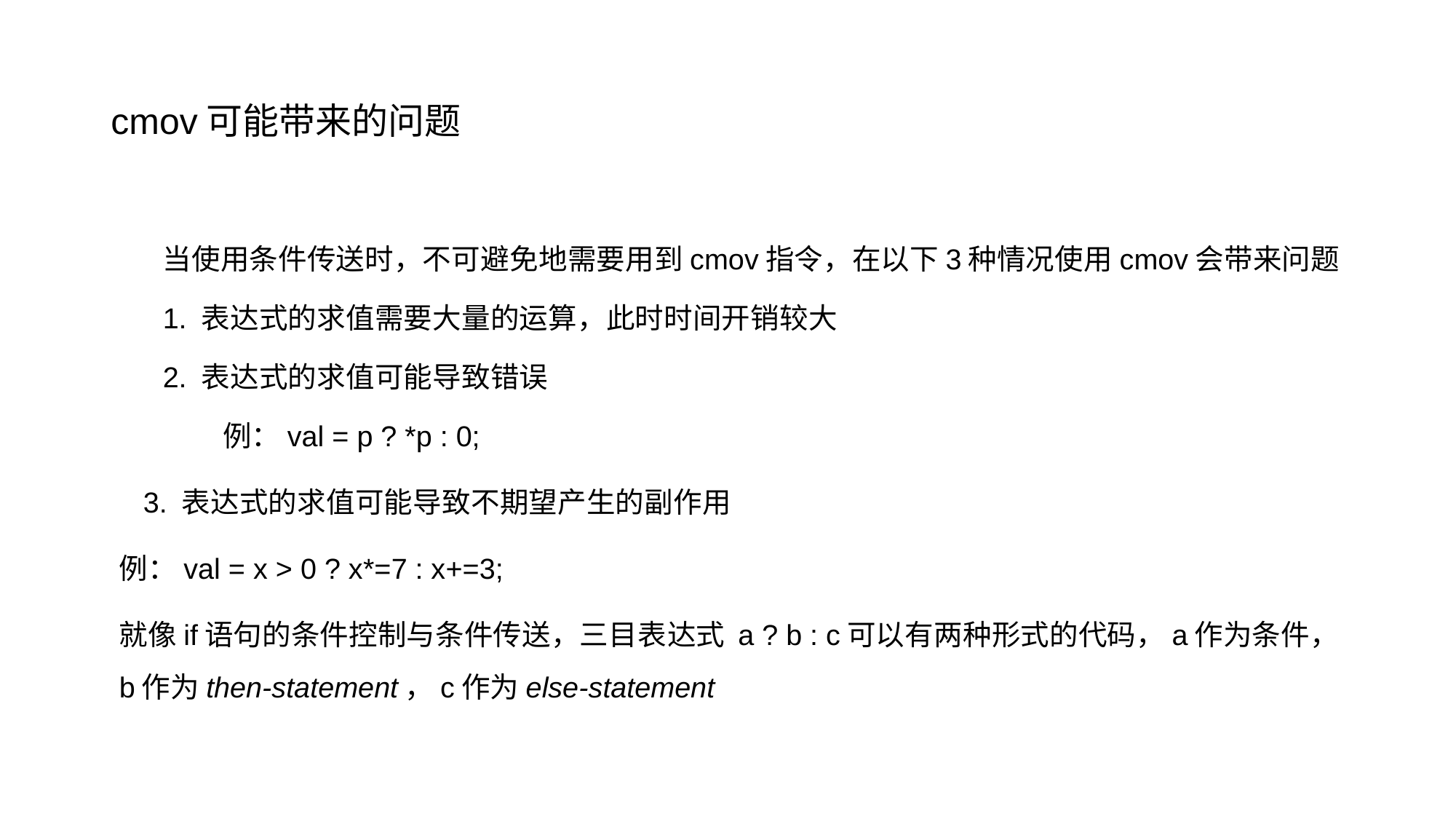

# cmov可能带来的问题
当使用条件传送时，不可避免地需要用到cmov指令，在以下3种情况使用cmov会带来问题
1. 表达式的求值需要大量的运算，此时时间开销较大
2. 表达式的求值可能导致错误
例：val = p ? *p : 0;
   3. 表达式的求值可能导致不期望产生的副作用
	例：val = x > 0 ? x*=7 : x+=3;
就像if语句的条件控制与条件传送，三目表达式 a ? b : c可以有两种形式的代码，a作为条件，b作为then-statement，c作为else-statement